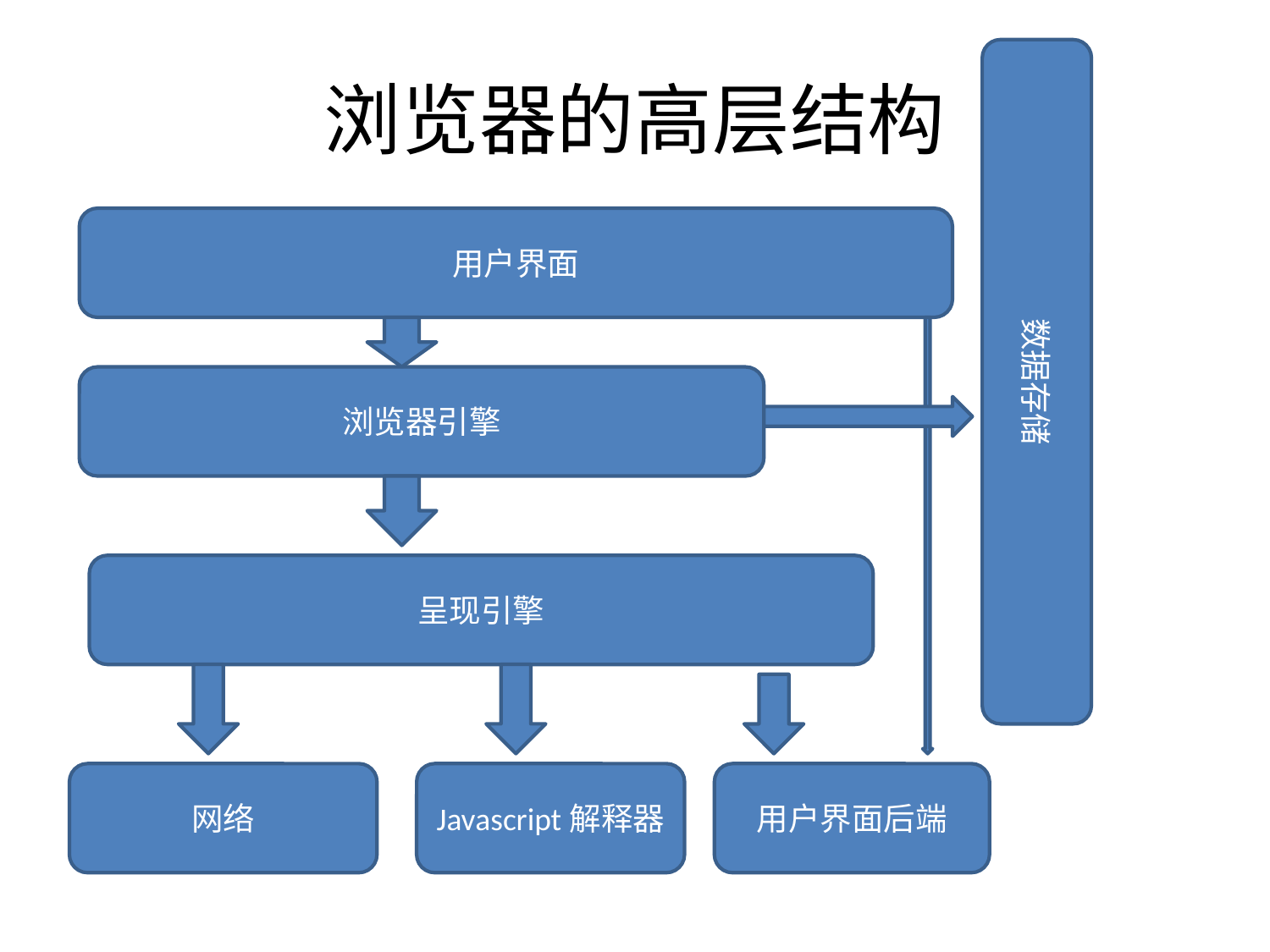

# 浏览器的高层结构
用户界面

数据存储
浏览器引擎

呈现引擎

网络
Javascript解释器
用户界面后端